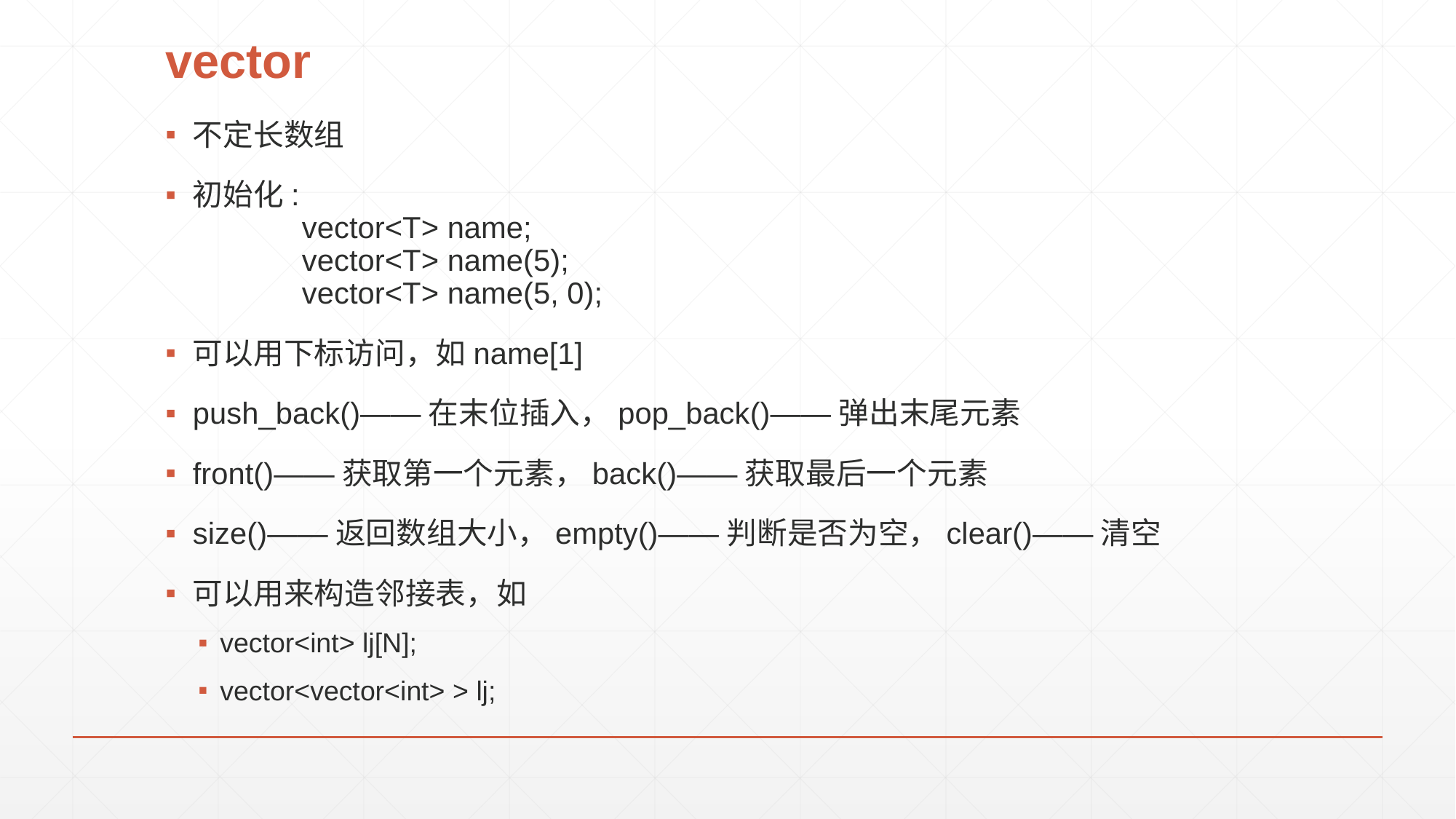

# vector
不定长数组
初始化:
	vector<T> name;
	vector<T> name(5);
	vector<T> name(5, 0);
可以用下标访问，如name[1]
push_back()——在末位插入，pop_back()——弹出末尾元素
front()——获取第一个元素，back()——获取最后一个元素
size()——返回数组大小，empty()——判断是否为空，clear()——清空
可以用来构造邻接表，如
vector<int> lj[N];
vector<vector<int> > lj;